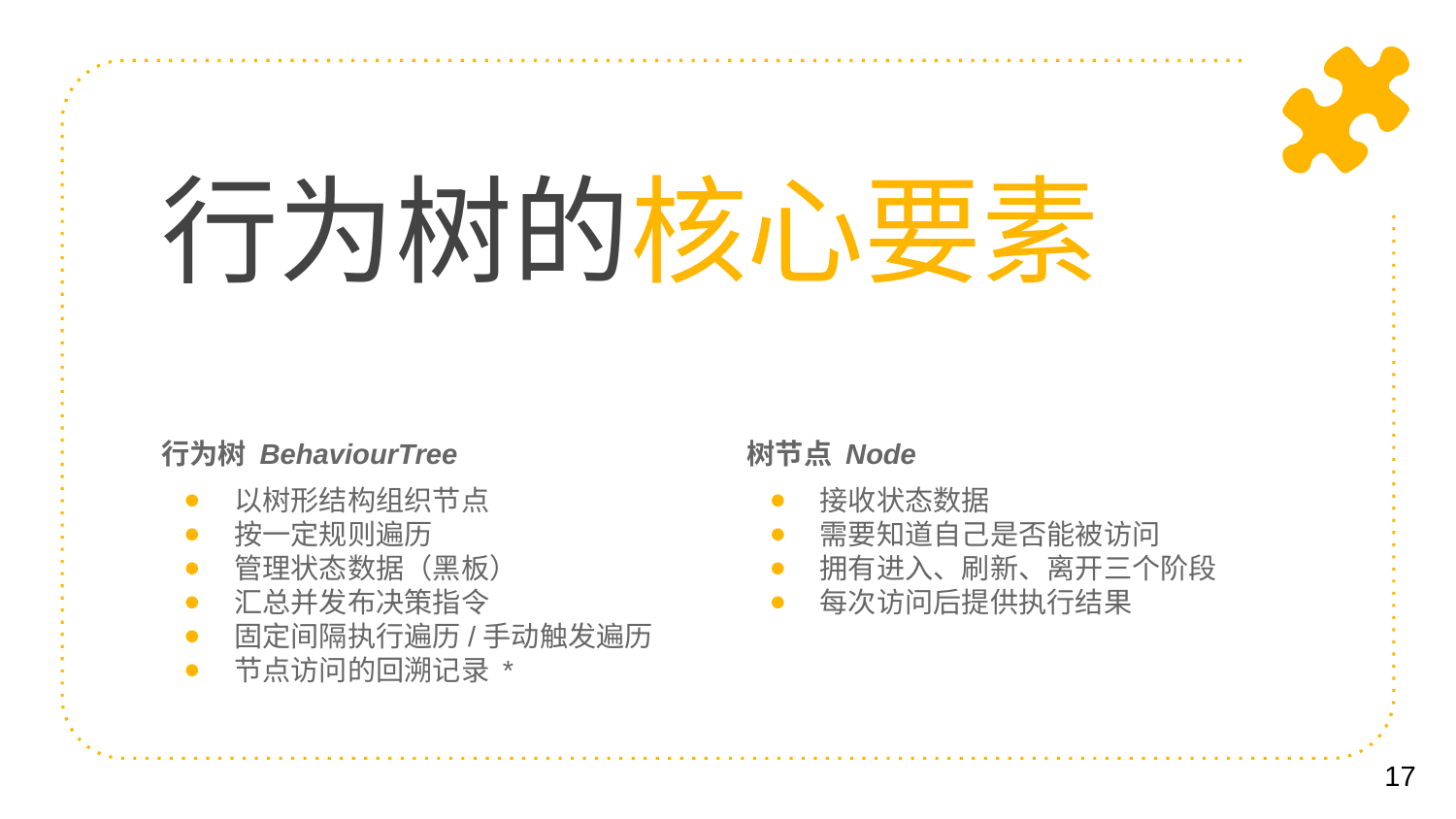

# 行为树的核心要素
行为树 BehaviourTree
以树形结构组织节点
按一定规则遍历
管理状态数据（黑板）
汇总并发布决策指令
固定间隔执行遍历/手动触发遍历
节点访问的回溯记录 *
树节点 Node
接收状态数据
需要知道自己是否能被访问
拥有进入、刷新、离开三个阶段
每次访问后提供执行结果
17